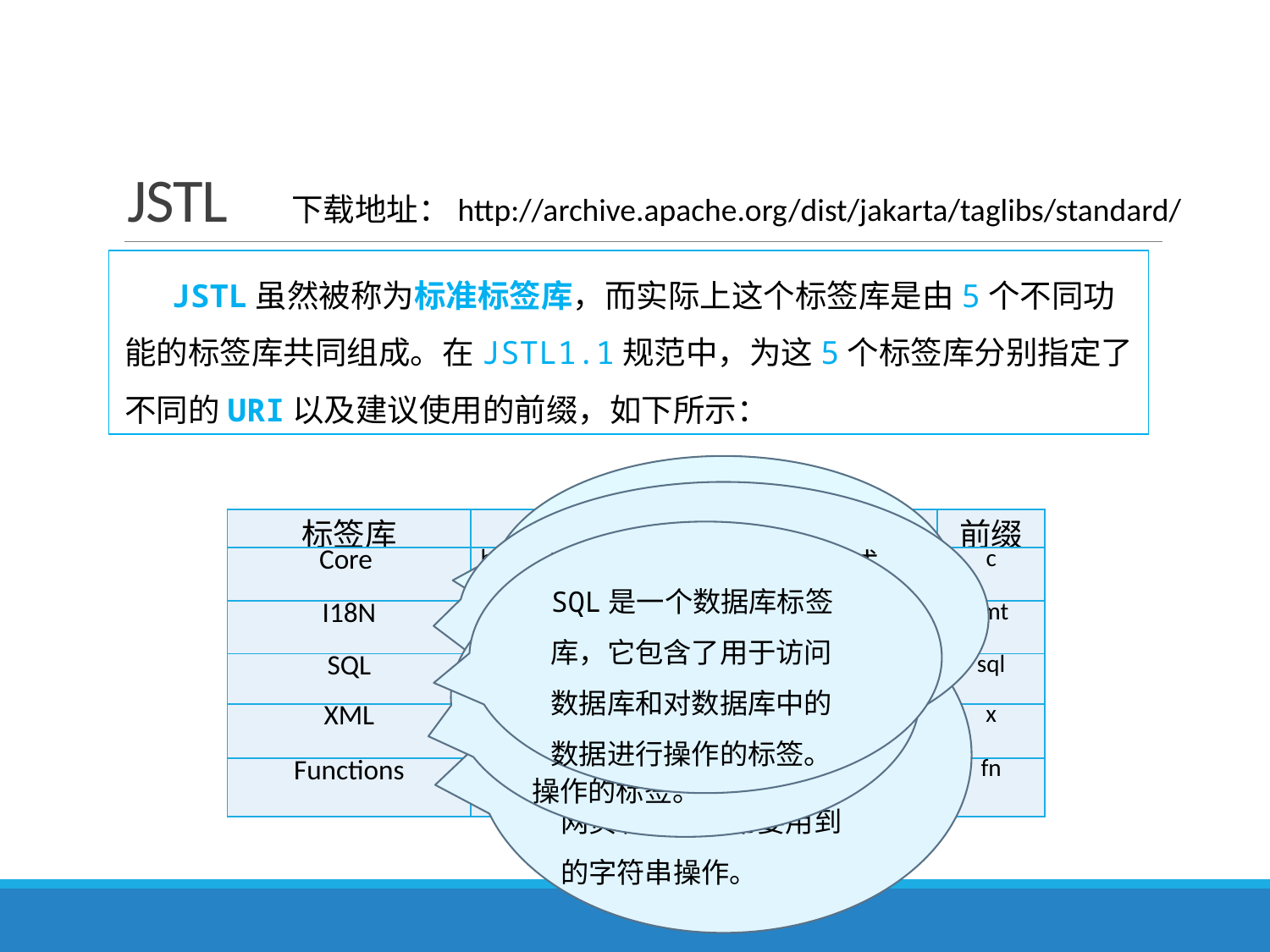

# JSTL
下载地址：http://archive.apache.org/dist/jakarta/taglibs/standard/
      JSTL虽然被称为标准标签库，而实际上这个标签库是由5个不同功能的标签库共同组成。在JSTL1.1规范中，为这5个标签库分别指定了不同的URI以及建议使用的前缀，如下所示：

Core是一个核心标签库，它包含了实现Web应用中通用操作的标签。
I18N是一个国际化/格式化标签库，它包含实现Web应用程序的国际化标签和格式化标签。
| 标签库 | 标签库的URI | 前缀 |
| --- | --- | --- |
| Core | http://java.sun.com/jsp/jstl/core | c |
| I18N | http://java.sun.com/jsp/jstl/fmt | fmt |
| SQL | http://java.sun.com/jsp/jstl/sql | sql |
| XML | http://java.sun.com/jsp/jstl/xml | x |
| Functions | http://java.sun.com/jsp/jstl/functions | fn |
SQL是一个数据库标签库，它包含了用于访问数据库和对数据库中的数据进行操作的标签。
XML是一个操作XML文档的标签库，它包含对XML文档中的数据进行操作的标签。
Function是一个函数标签库，它提供了一套自定义EL函数，包含了JSP网页制作者经常要用到
的字符串操作。